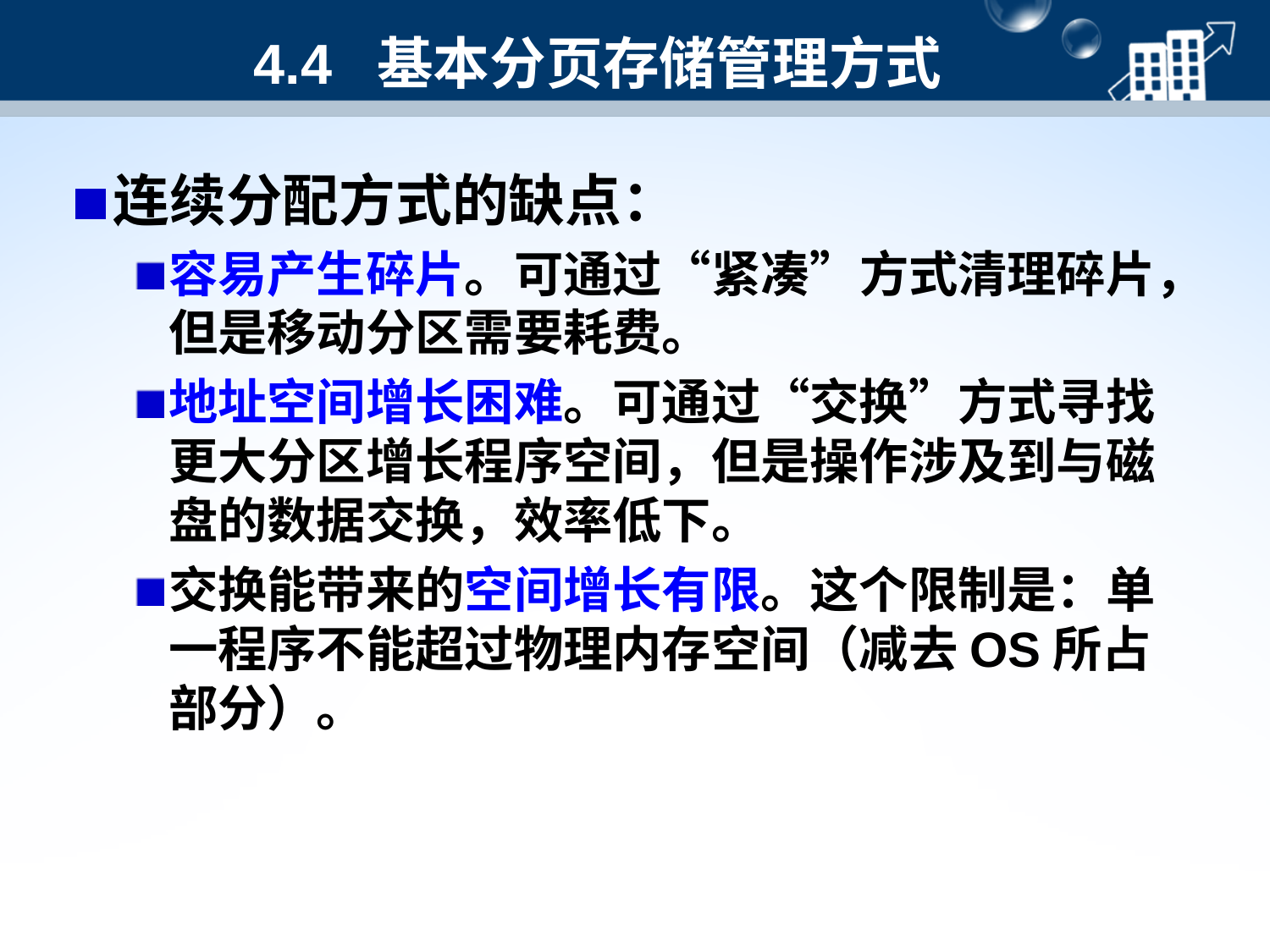

# 4.4  基本分页存储管理方式
连续分配方式的缺点：
容易产生碎片。可通过“紧凑”方式清理碎片，但是移动分区需要耗费。
地址空间增长困难。可通过“交换”方式寻找更大分区增长程序空间，但是操作涉及到与磁盘的数据交换，效率低下。
交换能带来的空间增长有限。这个限制是：单一程序不能超过物理内存空间（减去OS所占部分）。